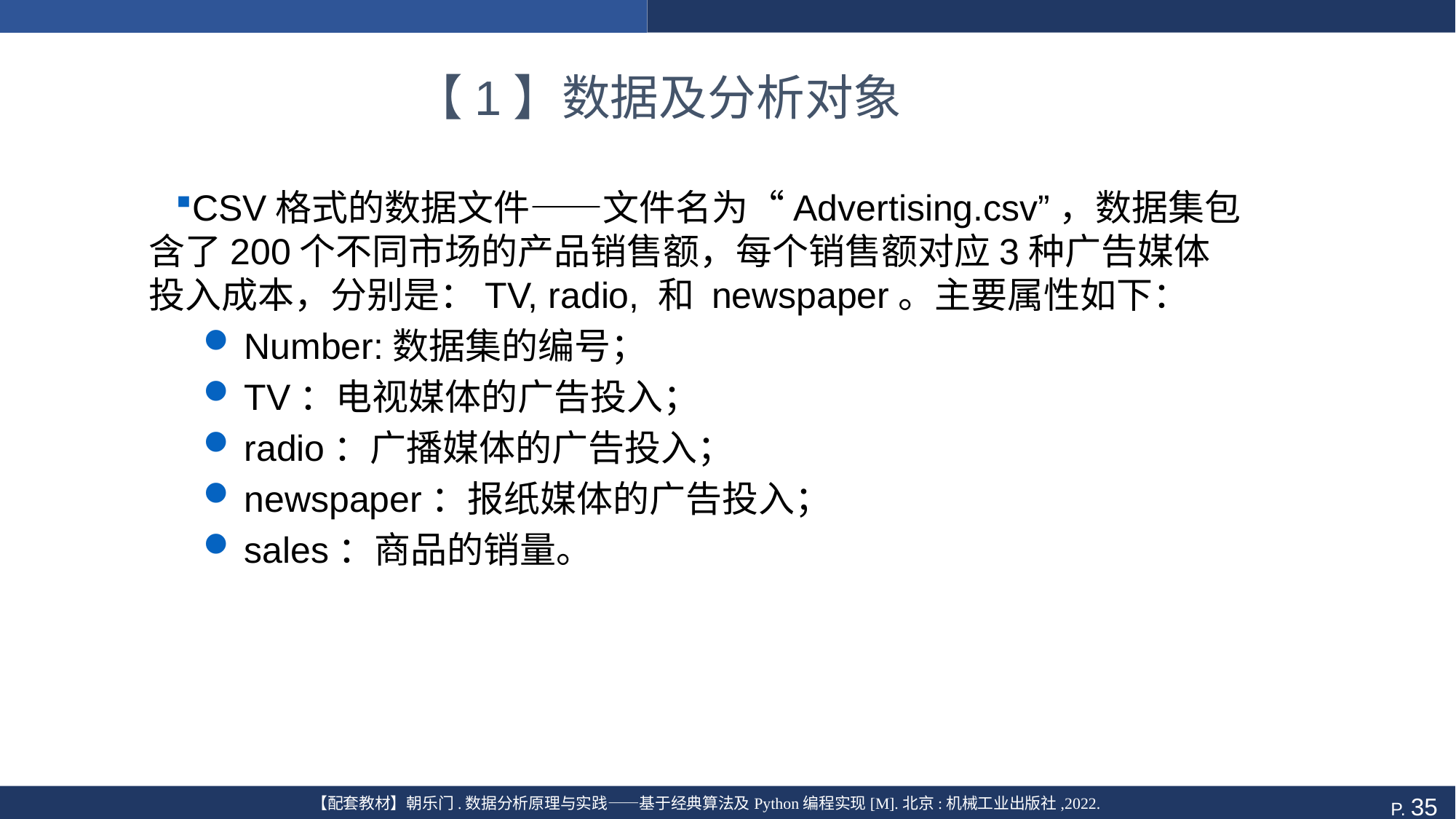

# 【1】数据及分析对象
CSV格式的数据文件——文件名为“Advertising.csv”，数据集包含了200个不同市场的产品销售额，每个销售额对应3种广告媒体投入成本，分别是：TV, radio, 和 newspaper。主要属性如下：
Number:数据集的编号；
TV：电视媒体的广告投入；
radio：广播媒体的广告投入；
newspaper：报纸媒体的广告投入；
sales：商品的销量。